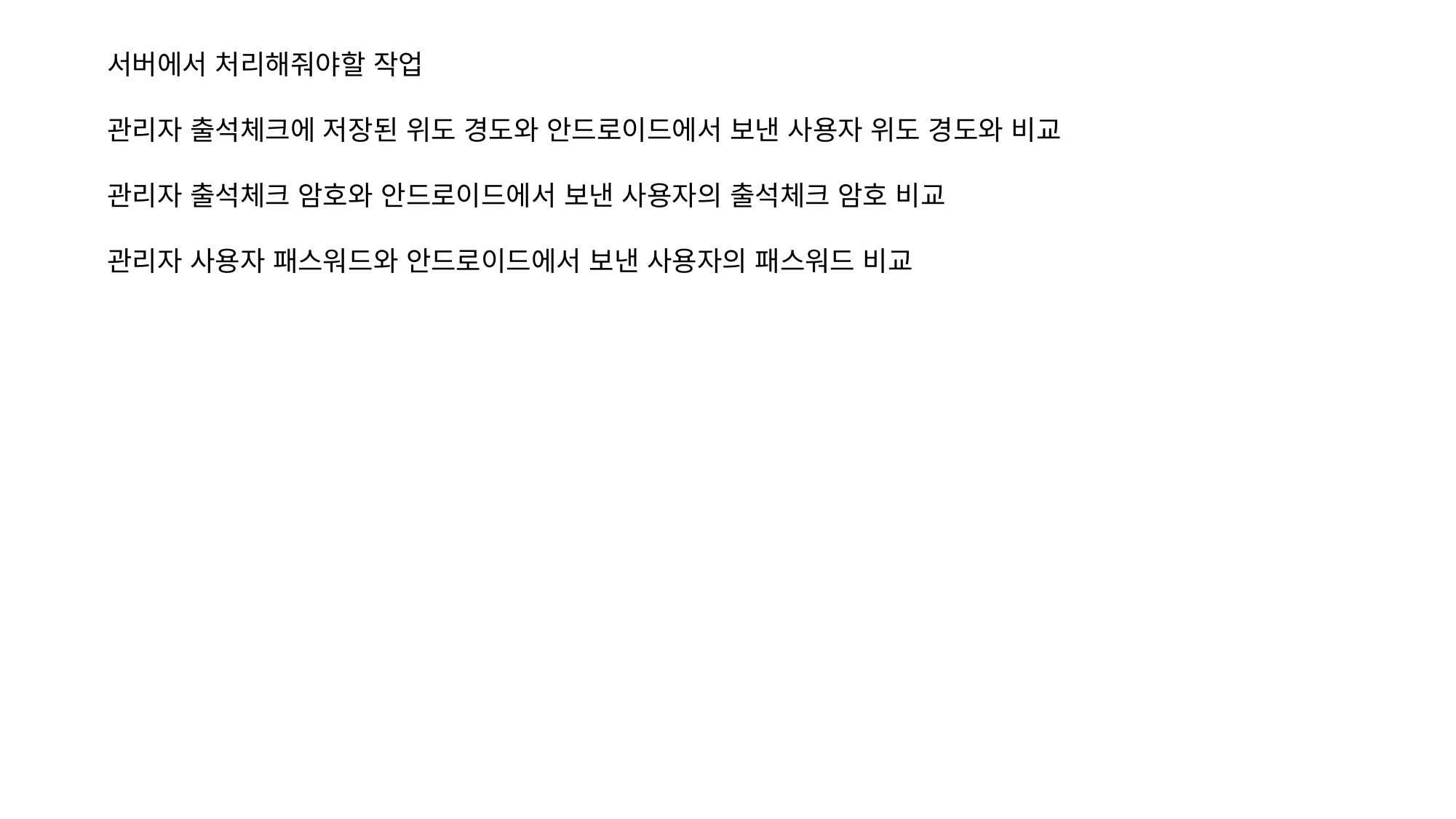

서버에서 처리해줘야할 작업

관리자 출석체크에 저장된 위도 경도와 안드로이드에서 보낸 사용자 위도 경도와 비교

관리자 출석체크 암호와 안드로이드에서 보낸 사용자의 출석체크 암호 비교

관리자 사용자 패스워드와 안드로이드에서 보낸 사용자의 패스워드 비교